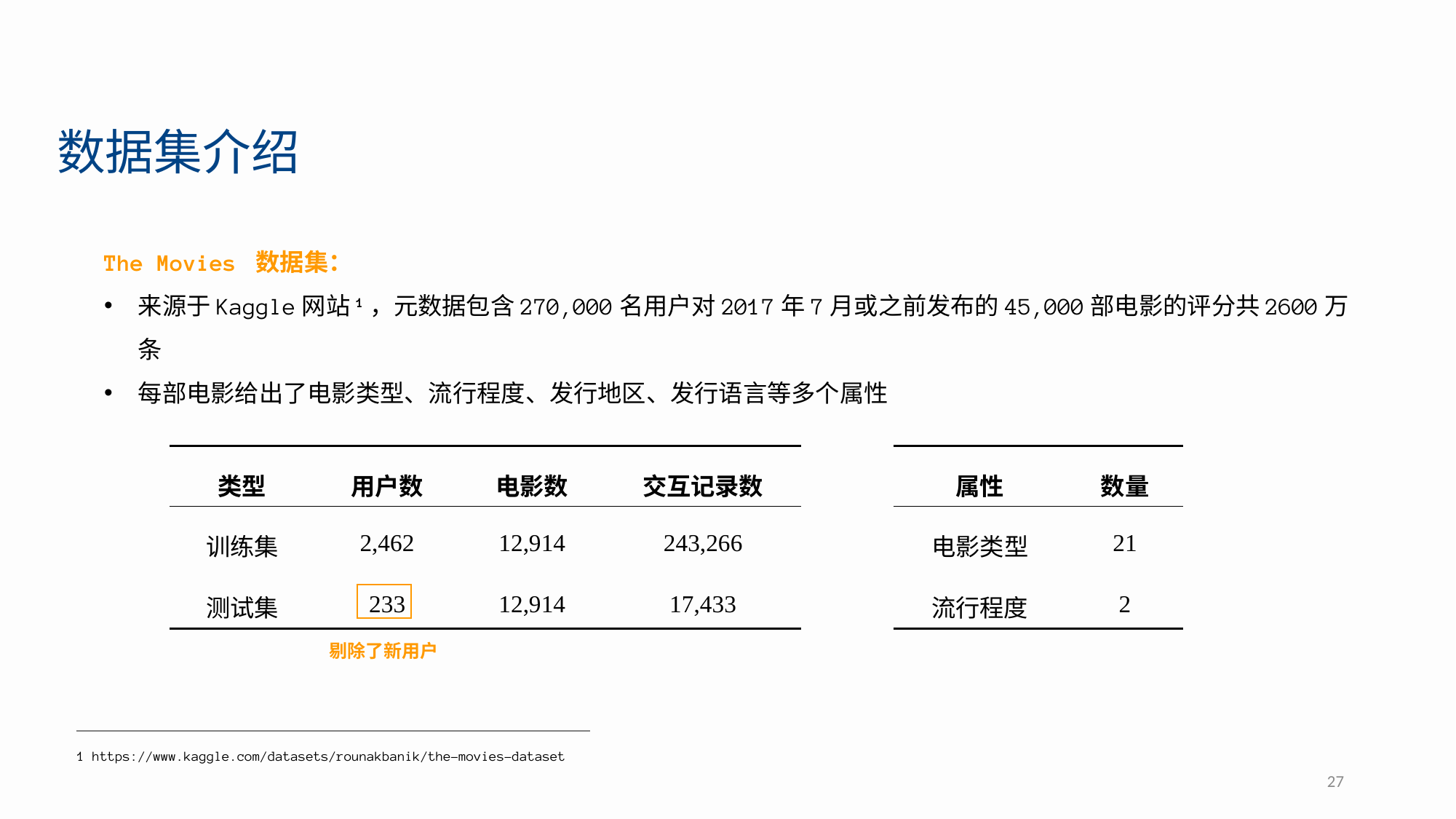

数据集介绍
The Movies 数据集：
来源于Kaggle网站1，元数据包含270,000名用户对2017年7月或之前发布的45,000部电影的评分共2600万条
每部电影给出了电影类型、流行程度、发行地区、发行语言等多个属性
| 类型 | 用户数 | 电影数 | 交互记录数 |
| --- | --- | --- | --- |
| 训练集 | 2,462 | 12,914 | 243,266 |
| 测试集 | 233 | 12,914 | 17,433 |
| 属性 | 数量 |
| --- | --- |
| 电影类型 | 21 |
| 流行程度 | 2 |

剔除了新用户
1 https://www.kaggle.com/datasets/rounakbanik/the-movies-dataset
27